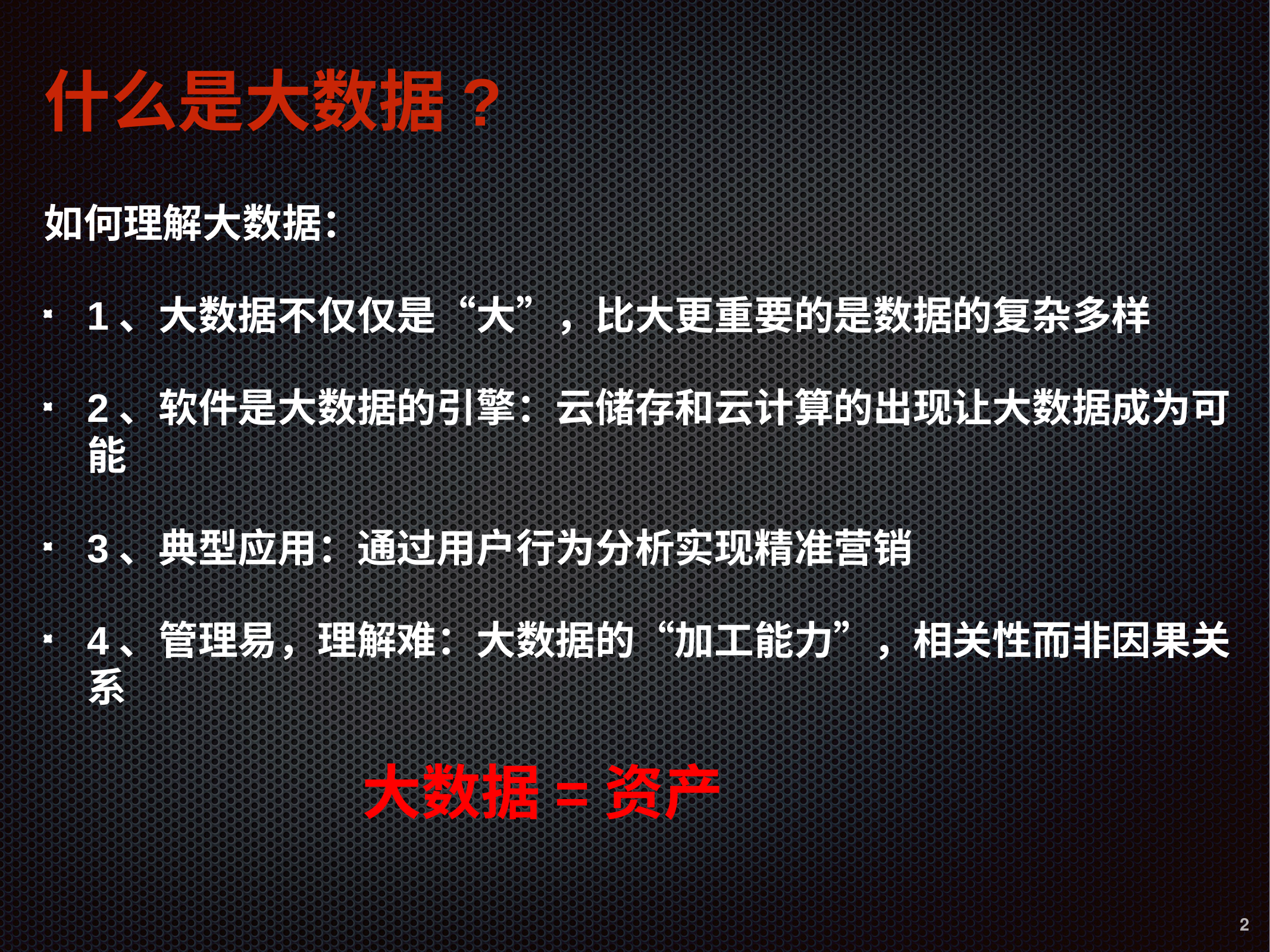

# 什么是大数据?
如何理解大数据：
1、大数据不仅仅是“大”，比大更重要的是数据的复杂多样
2、软件是大数据的引擎：云储存和云计算的出现让大数据成为可能
3、典型应用：通过用户行为分析实现精准营销
4、管理易，理解难：大数据的“加工能力”，相关性而非因果关系
                                 大数据=资产
2